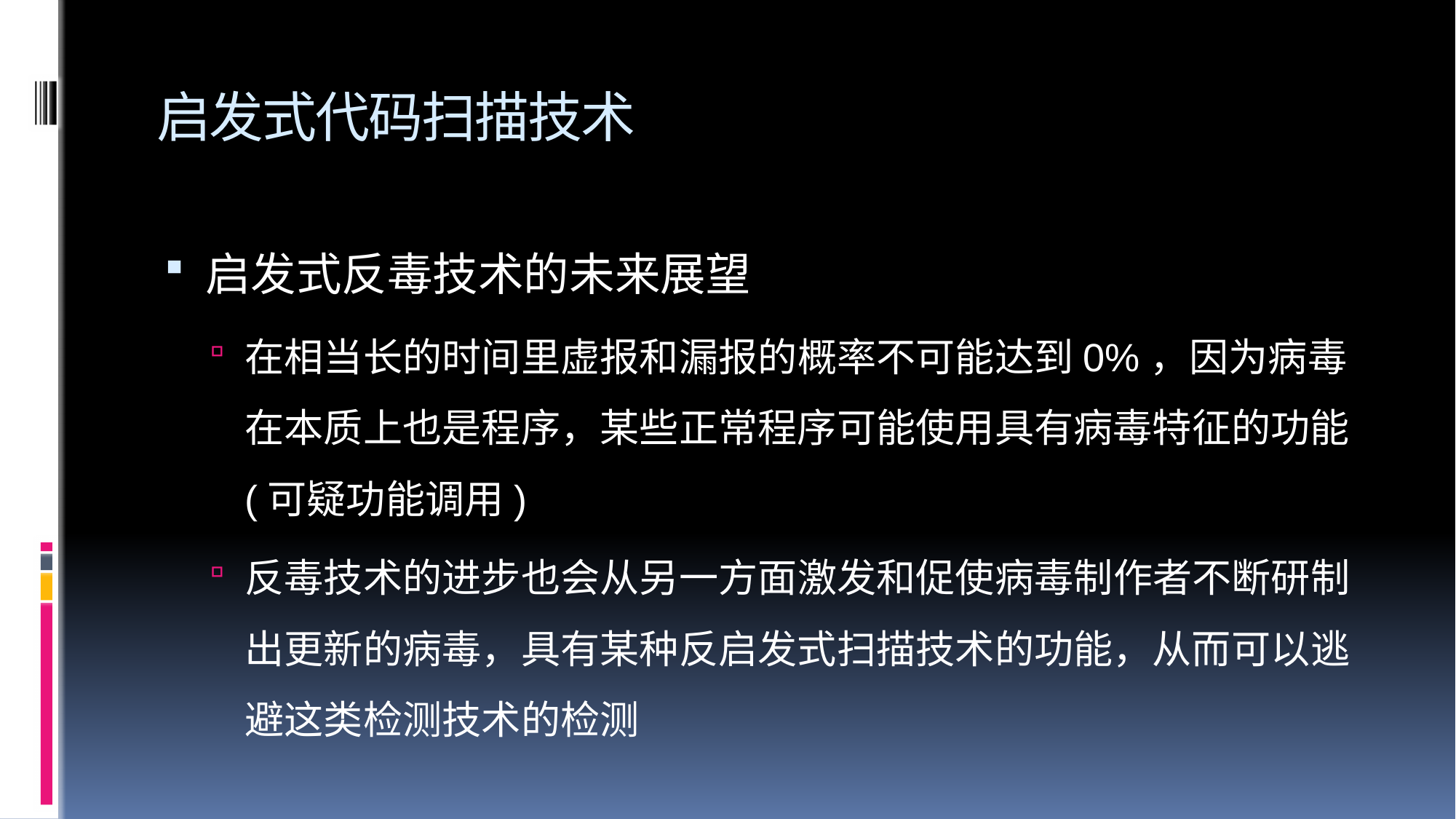

# 启发式代码扫描技术
启发式反毒技术的未来展望
在相当长的时间里虚报和漏报的概率不可能达到0%，因为病毒在本质上也是程序，某些正常程序可能使用具有病毒特征的功能(可疑功能调用)
反毒技术的进步也会从另一方面激发和促使病毒制作者不断研制出更新的病毒，具有某种反启发式扫描技术的功能，从而可以逃避这类检测技术的检测